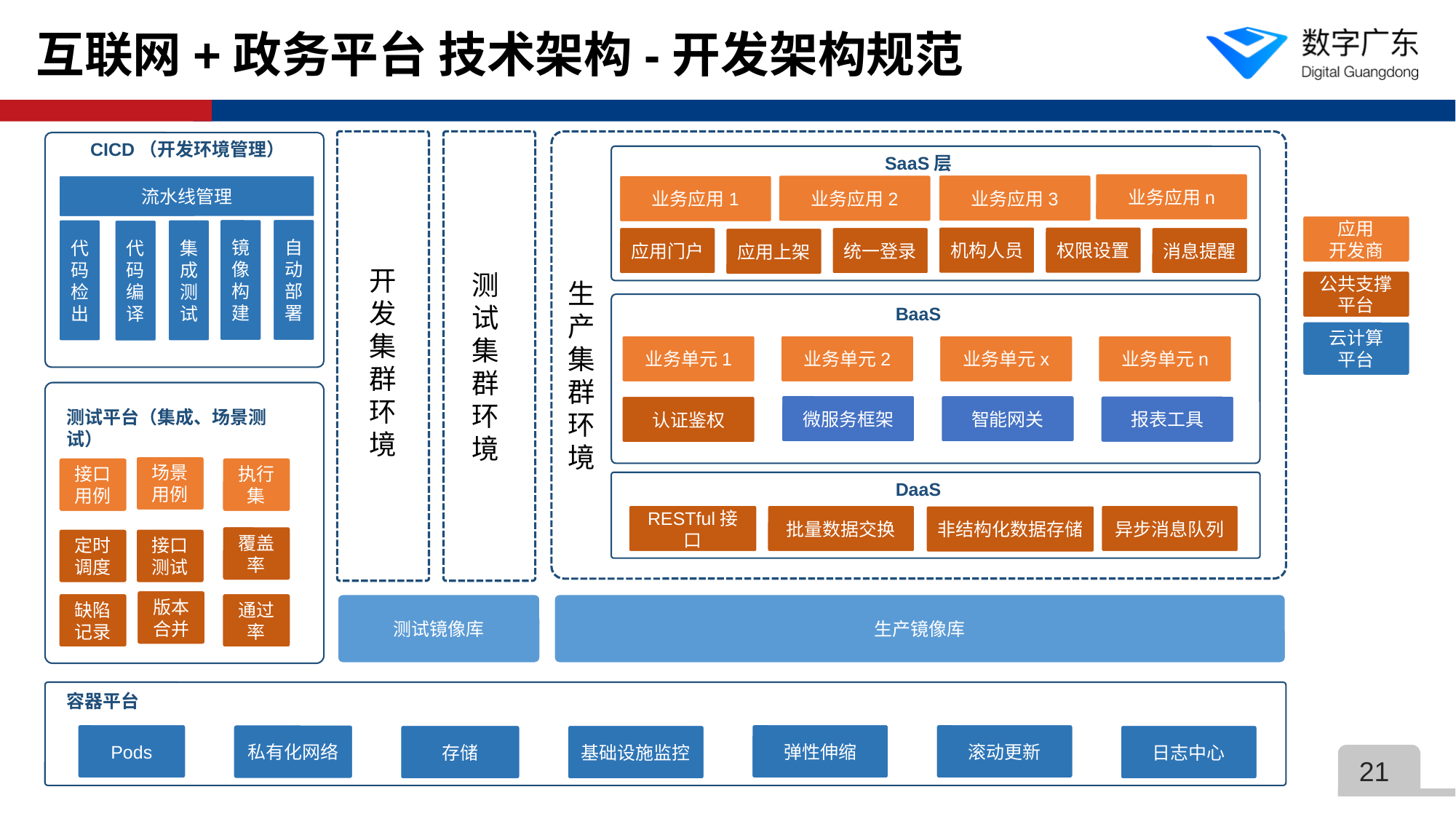

互联网+政务平台 技术架构-开发架构规范

CICD（开发环境管理）

SaaS层
业务应用n
业务应用3
业务应用2
业务应用1
流水线管理
应用
开发商
自动部署
镜像构建
代码检出
集成测试
代码编译
机构人员
权限设置
应用门户
统一登录
消息提醒
应用上架
开发集群环境
测试集群环境
公共支撑平台
生产集群环境

BaaS
云计算
平台
业务单元1
业务单元2
业务单元x
业务单元n

微服务框架
智能网关
报表工具
认证鉴权
测试平台（集成、场景测试）
场景用例
接口用例
执行集

DaaS
RESTful接口
批量数据交换
异步消息队列
非结构化数据存储
覆盖率
定时调度
接口
测试
版本合并
通过率
缺陷记录
测试镜像库
生产镜像库

容器平台
滚动更新
弹性伸缩
Pods
私有化网络
存储
基础设施监控
日志中心